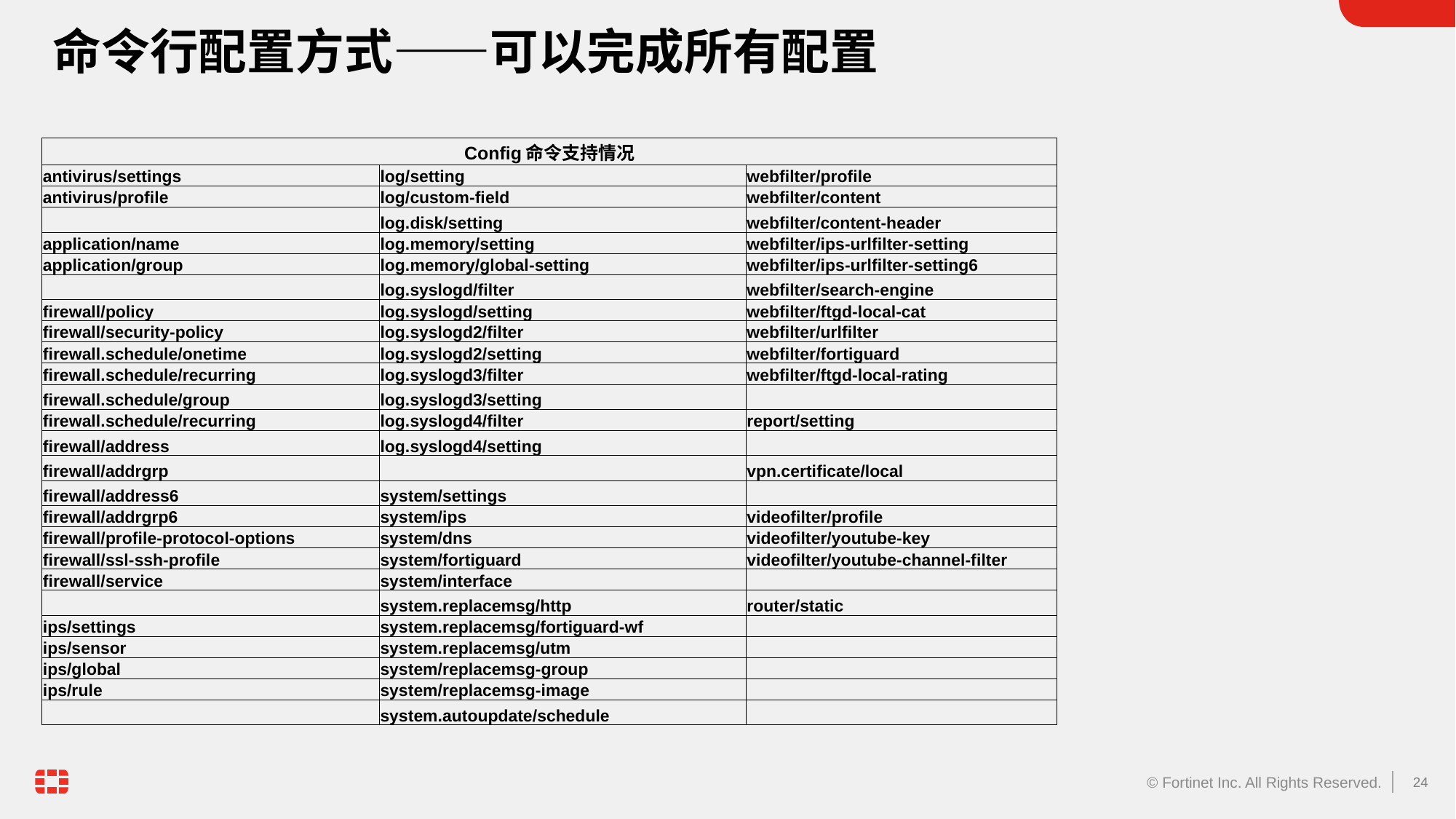

# 命令行配置方式——可以完成所有配置
| Config命令支持情况 |  |  |
| --- | --- | --- |
| antivirus/settings | log/setting | webfilter/profile |
| antivirus/profile | log/custom-field | webfilter/content |
|  | log.disk/setting | webfilter/content-header |
| application/name | log.memory/setting | webfilter/ips-urlfilter-setting |
| application/group | log.memory/global-setting | webfilter/ips-urlfilter-setting6 |
|  | log.syslogd/filter | webfilter/search-engine |
| firewall/policy | log.syslogd/setting | webfilter/ftgd-local-cat |
| firewall/security-policy | log.syslogd2/filter | webfilter/urlfilter |
| firewall.schedule/onetime | log.syslogd2/setting | webfilter/fortiguard |
| firewall.schedule/recurring | log.syslogd3/filter | webfilter/ftgd-local-rating |
| firewall.schedule/group | log.syslogd3/setting |  |
| firewall.schedule/recurring | log.syslogd4/filter | report/setting |
| firewall/address | log.syslogd4/setting |  |
| firewall/addrgrp |  | vpn.certificate/local |
| firewall/address6 | system/settings |  |
| firewall/addrgrp6 | system/ips | videofilter/profile |
| firewall/profile-protocol-options | system/dns | videofilter/youtube-key |
| firewall/ssl-ssh-profile | system/fortiguard | videofilter/youtube-channel-filter |
| firewall/service | system/interface |  |
|  | system.replacemsg/http | router/static |
| ips/settings | system.replacemsg/fortiguard-wf |  |
| ips/sensor | system.replacemsg/utm |  |
| ips/global | system/replacemsg-group |  |
| ips/rule | system/replacemsg-image |  |
|  | system.autoupdate/schedule |  |